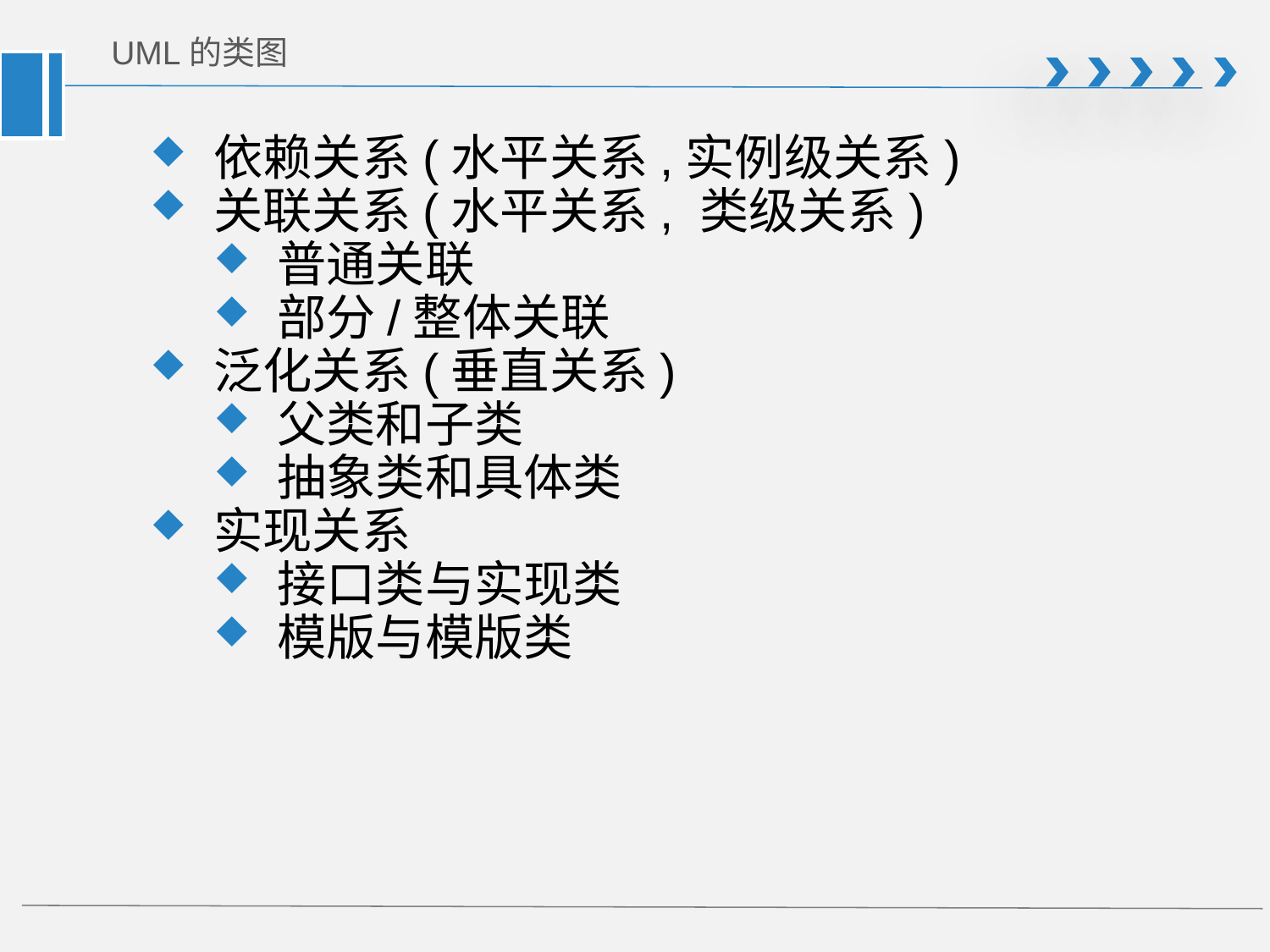

# UML的类图
依赖关系(水平关系,实例级关系)
关联关系(水平关系, 类级关系)
普通关联
部分/整体关联
泛化关系(垂直关系)
父类和子类
抽象类和具体类
实现关系
接口类与实现类
模版与模版类